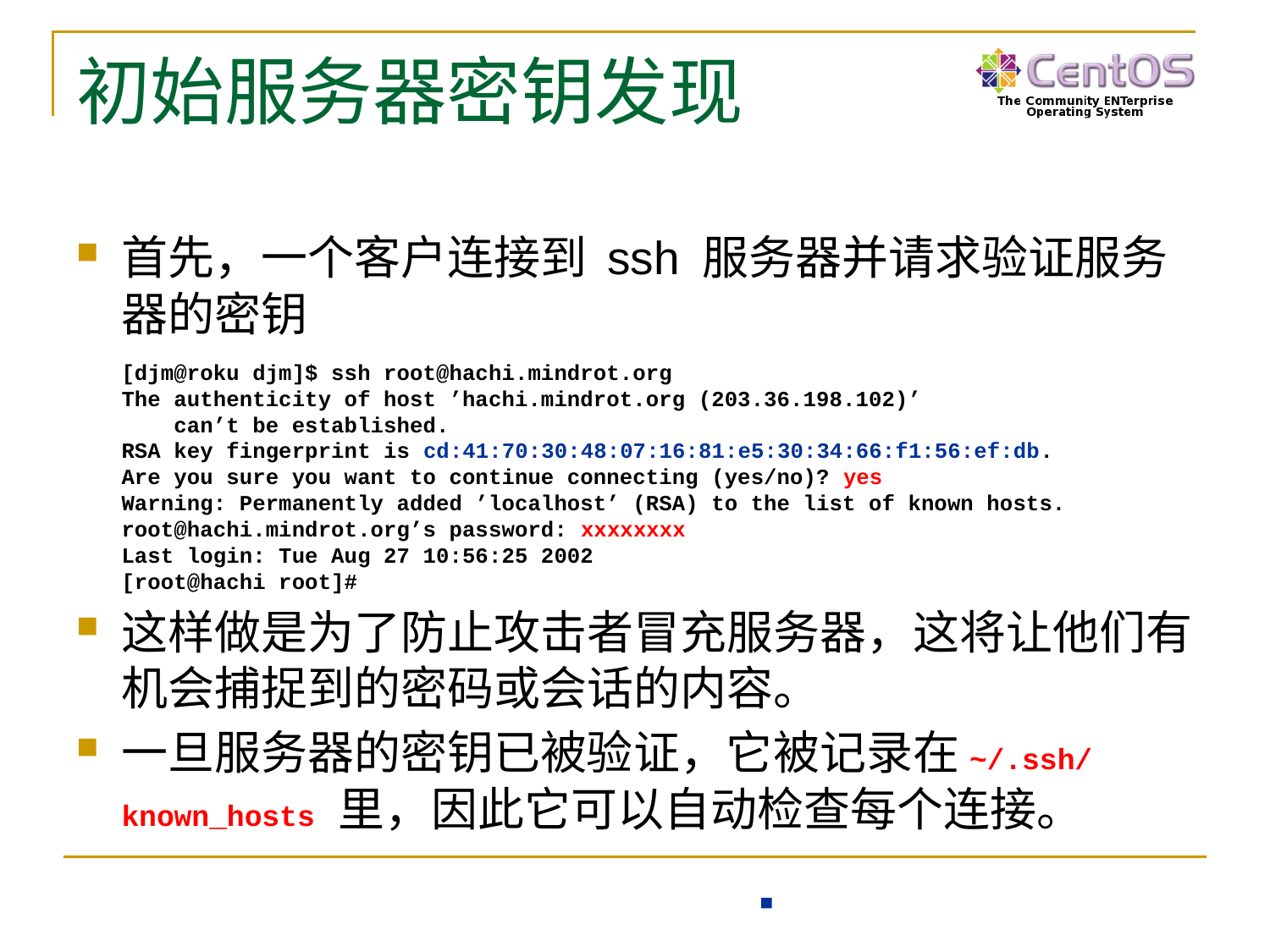

# 初始服务器密钥发现
首先，一个客户连接到 ssh 服务器并请求验证服务器的密钥
[djm@roku djm]$ ssh root@hachi.mindrot.org
The authenticity of host ’hachi.mindrot.org (203.36.198.102)’
    can’t be established.
RSA key fingerprint is cd:41:70:30:48:07:16:81:e5:30:34:66:f1:56:ef:db.
Are you sure you want to continue connecting (yes/no)? yes
Warning: Permanently added ’localhost’ (RSA) to the list of known hosts.
root@hachi.mindrot.org’s password: xxxxxxxx
Last login: Tue Aug 27 10:56:25 2002
[root@hachi root]#
这样做是为了防止攻击者冒充服务器，这将让他们有机会捕捉到的密码或会话的内容。
一旦服务器的密钥已被验证，它被记录在~/.ssh/known_hosts 里，因此它可以自动检查每个连接。